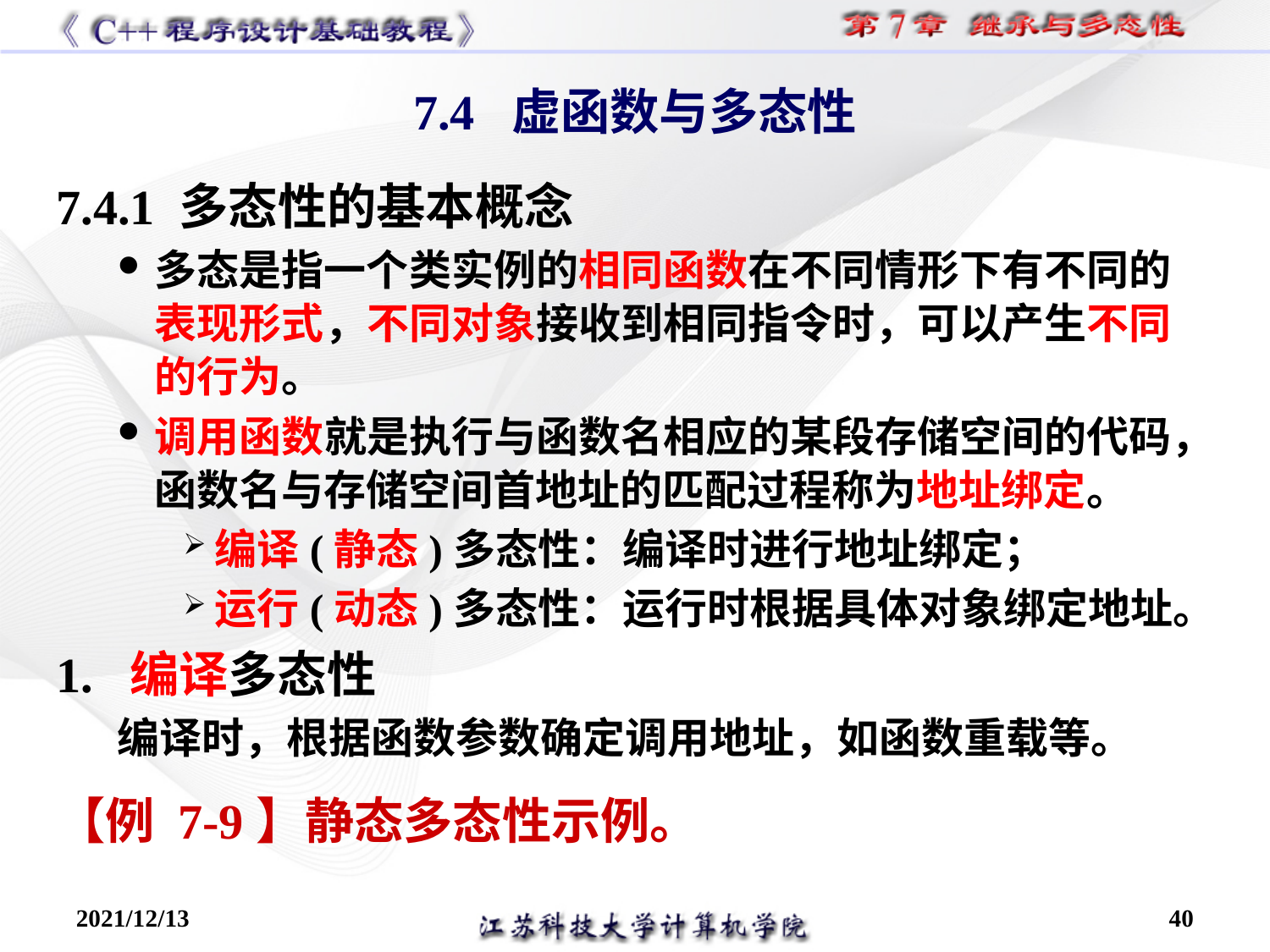

7.4.1 多态性的基本概念
多态是指一个类实例的相同函数在不同情形下有不同的表现形式，不同对象接收到相同指令时，可以产生不同的行为。
调用函数就是执行与函数名相应的某段存储空间的代码，函数名与存储空间首地址的匹配过程称为地址绑定。
编译(静态)多态性：编译时进行地址绑定；
运行(动态)多态性：运行时根据具体对象绑定地址。
1.  编译多态性
编译时，根据函数参数确定调用地址，如函数重载等。
【例 7-9】静态多态性示例。
7.4  虚函数与多态性